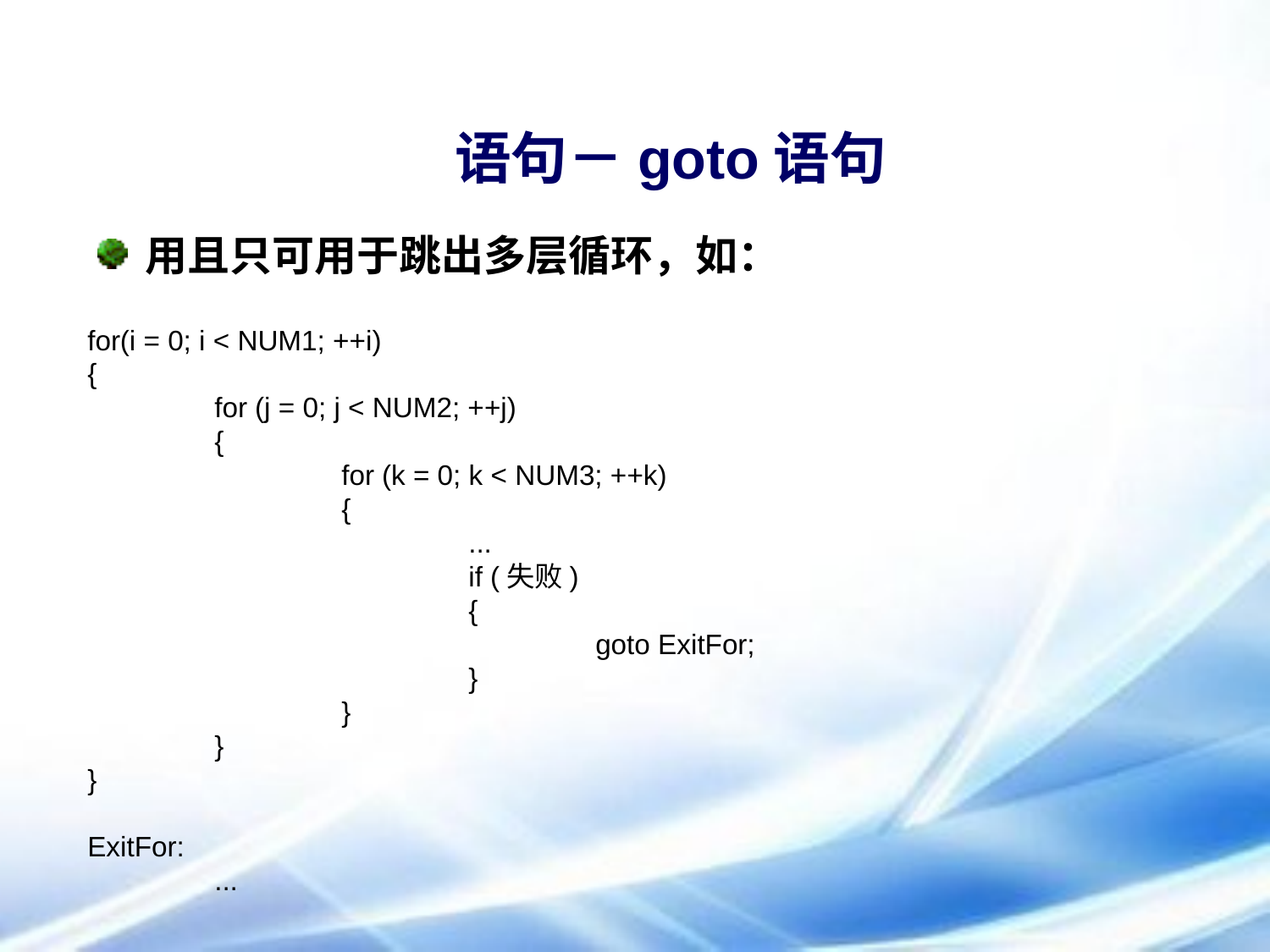

# 语句－goto语句
用且只可用于跳出多层循环，如：
for(i = 0; i < NUM1; ++i)
{
	for (j = 0; j < NUM2; ++j)
	{
		for (k = 0; k < NUM3; ++k)
		{
			...
			if (失败)
			{
				goto ExitFor;
			}
		}
	}
}

ExitFor:
	...